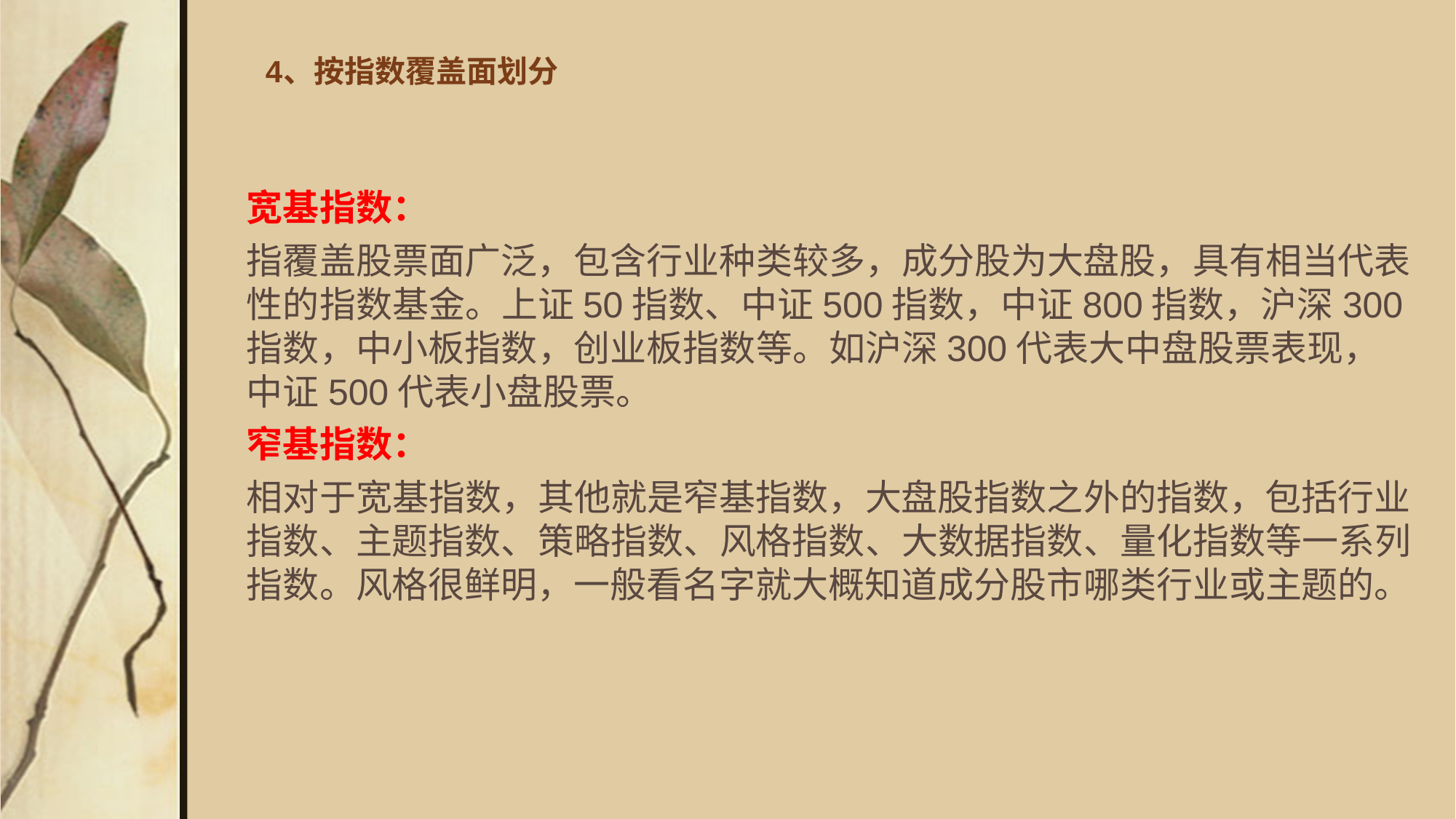

4、按指数覆盖面划分
宽基指数：
指覆盖股票面广泛，包含行业种类较多，成分股为大盘股，具有相当代表性的指数基金。上证50指数、中证500指数，中证800指数，沪深300指数，中小板指数，创业板指数等。如沪深300代表大中盘股票表现，中证500代表小盘股票。
窄基指数：
相对于宽基指数，其他就是窄基指数，大盘股指数之外的指数，包括行业指数、主题指数、策略指数、风格指数、大数据指数、量化指数等一系列指数。风格很鲜明，一般看名字就大概知道成分股市哪类行业或主题的。